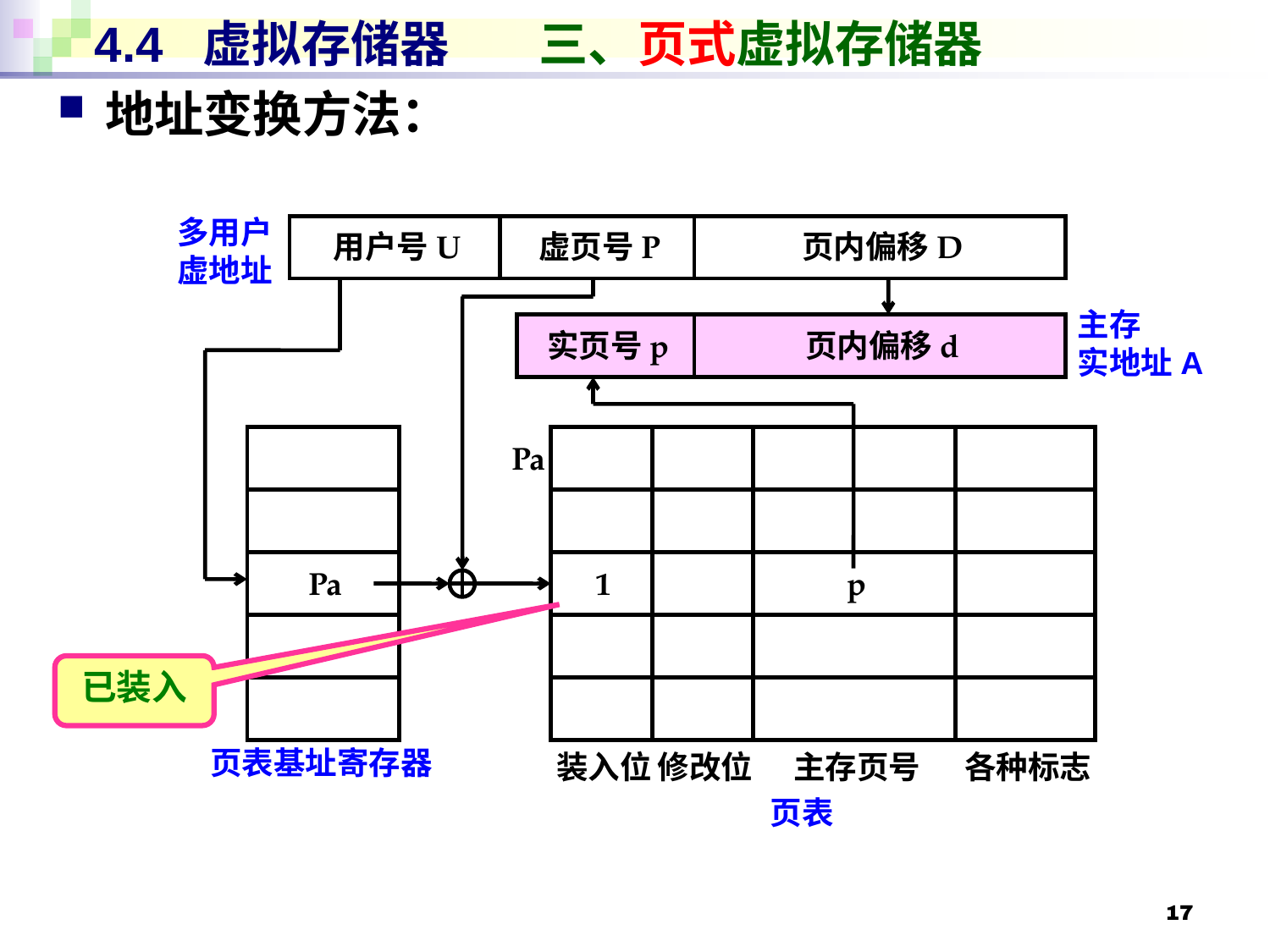

# 4.4  虚拟存储器        三、页式虚拟存储器
地址变换方法：
多用户
虚地址
用户号U
虚页号P
页内偏移D

主存
实地址A
实页号p
页内偏移d

Pa

Pa
1

p

已装入

页表基址寄存器
装入位
修改位
主存页号
各种标志
页表
17